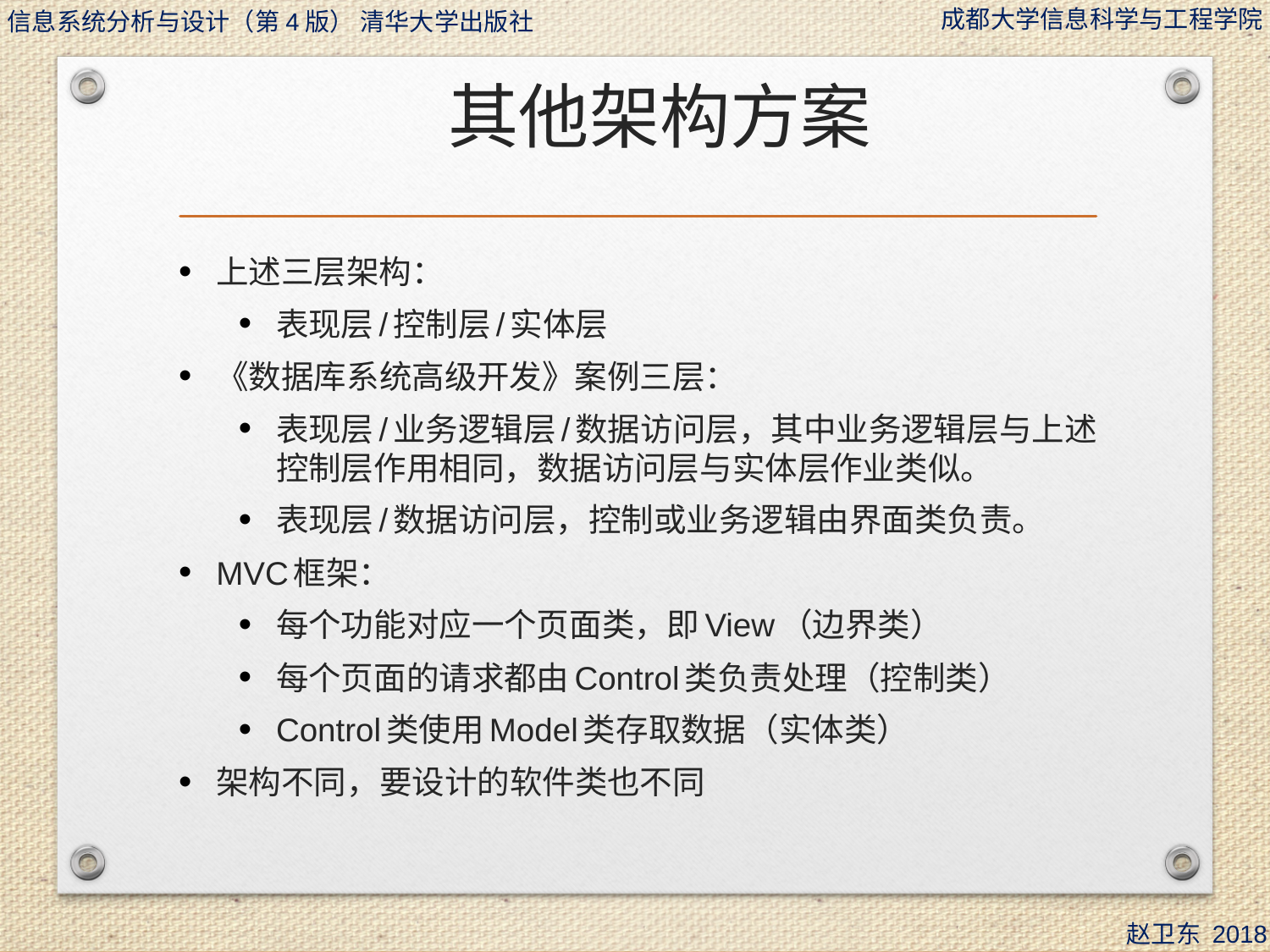

# 其他架构方案
上述三层架构：
表现层/控制层/实体层
《数据库系统高级开发》案例三层：
表现层/业务逻辑层/数据访问层，其中业务逻辑层与上述控制层作用相同，数据访问层与实体层作业类似。
表现层/数据访问层，控制或业务逻辑由界面类负责。
MVC框架：
每个功能对应一个页面类，即View（边界类）
每个页面的请求都由Control类负责处理（控制类）
Control类使用Model类存取数据（实体类）
架构不同，要设计的软件类也不同